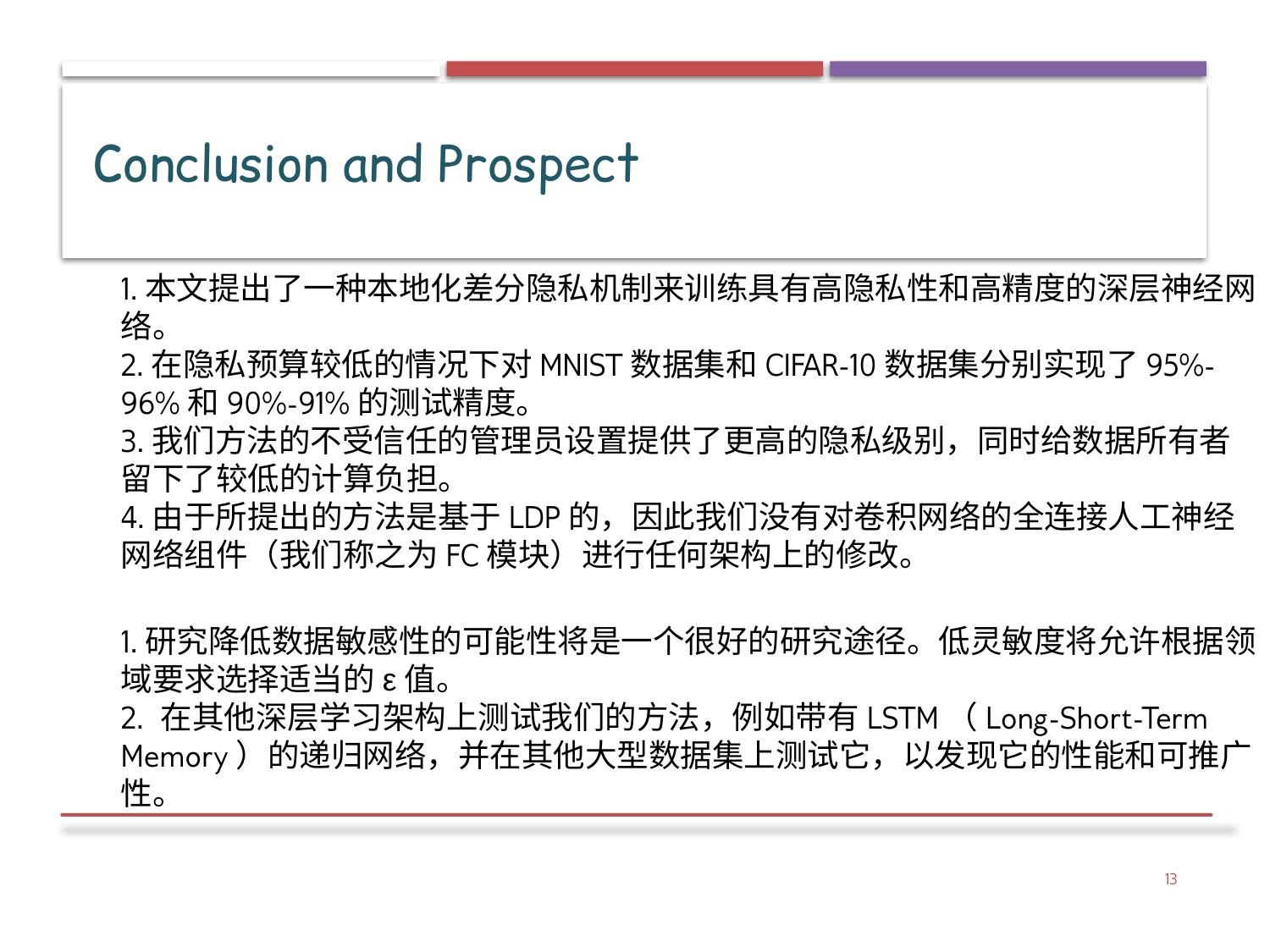

# Conclusion and Prospect
1.本文提出了一种本地化差分隐私机制来训练具有高隐私性和高精度的深层神经网络。
2.在隐私预算较低的情况下对MNIST数据集和CIFAR-10数据集分别实现了95%-96%和90%-91%的测试精度。
3.我们方法的不受信任的管理员设置提供了更高的隐私级别，同时给数据所有者留下了较低的计算负担。
4.由于所提出的方法是基于LDP的，因此我们没有对卷积网络的全连接人工神经网络组件（我们称之为FC模块）进行任何架构上的修改。
1.研究降低数据敏感性的可能性将是一个很好的研究途径。低灵敏度将允许根据领域要求选择适当的ε值。
2. 在其他深层学习架构上测试我们的方法，例如带有LSTM（Long-Short-Term Memory）的递归网络，并在其他大型数据集上测试它，以发现它的性能和可推广性。
13